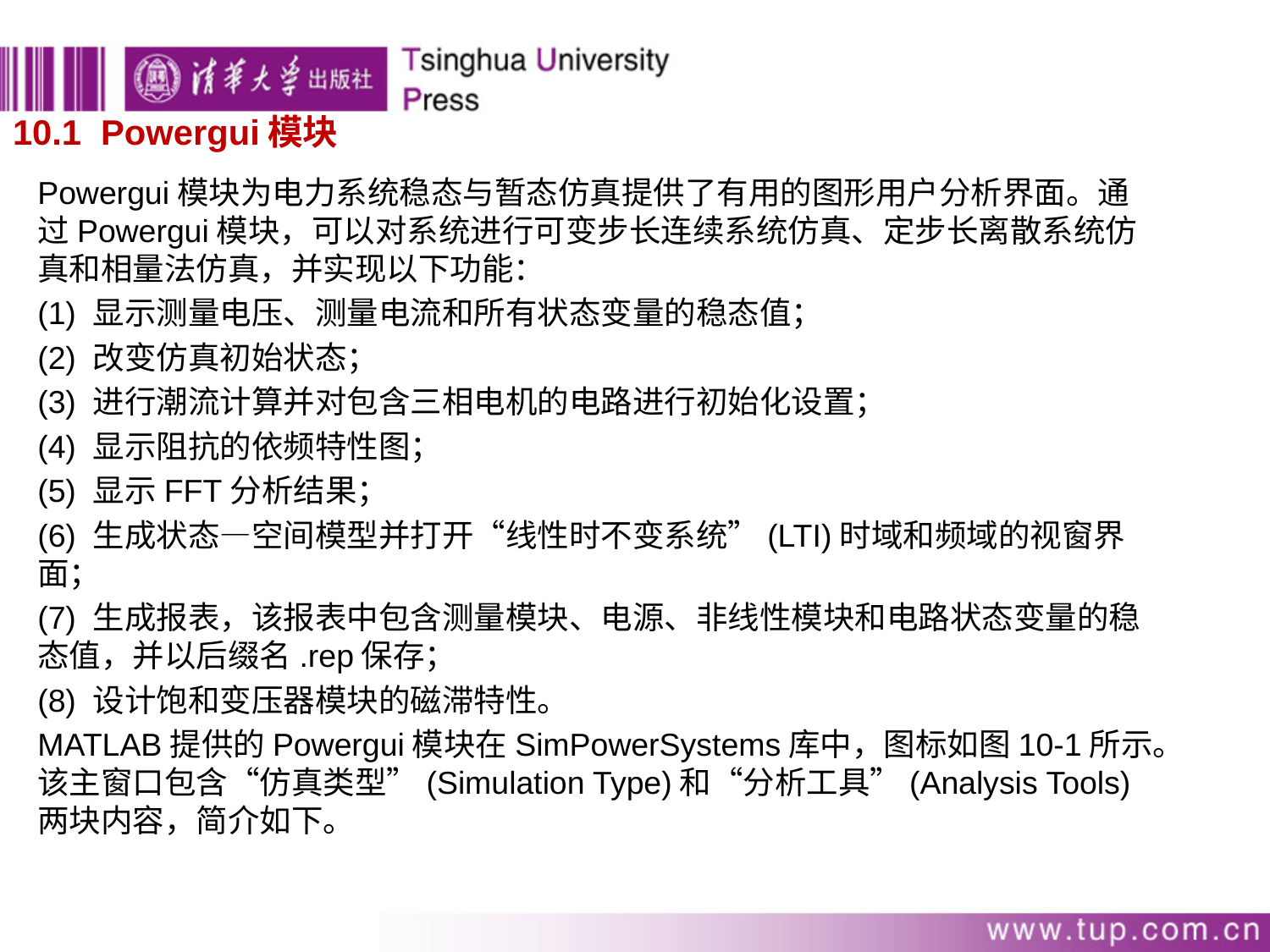

# 10.1  Powergui模块
Powergui模块为电力系统稳态与暂态仿真提供了有用的图形用户分析界面。通过Powergui模块，可以对系统进行可变步长连续系统仿真、定步长离散系统仿真和相量法仿真，并实现以下功能：
(1) 显示测量电压、测量电流和所有状态变量的稳态值；
(2) 改变仿真初始状态；
(3) 进行潮流计算并对包含三相电机的电路进行初始化设置；
(4) 显示阻抗的依频特性图；
(5) 显示FFT分析结果；
(6) 生成状态—空间模型并打开“线性时不变系统”(LTI)时域和频域的视窗界面；
(7) 生成报表，该报表中包含测量模块、电源、非线性模块和电路状态变量的稳态值，并以后缀名.rep保存；
(8) 设计饱和变压器模块的磁滞特性。
MATLAB提供的Powergui模块在SimPowerSystems库中，图标如图10-1所示。该主窗口包含“仿真类型”(Simulation Type)和“分析工具”(Analysis Tools)两块内容，简介如下。